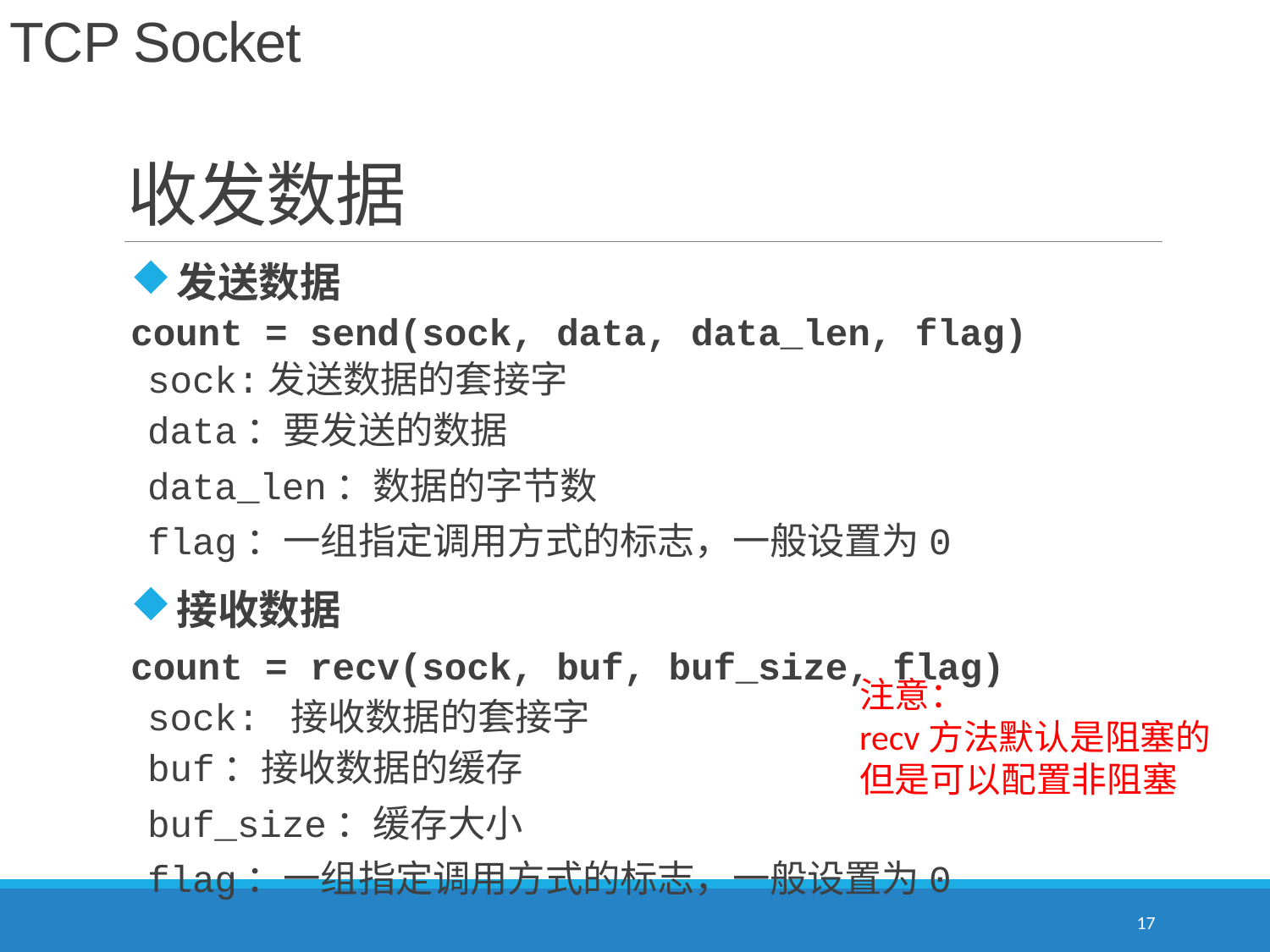

TCP Socket
# 收发数据
发送数据
count = send(sock, data, data_len, flag)
 sock:发送数据的套接字
 data：要发送的数据
 data_len：数据的字节数
 flag：一组指定调用方式的标志，一般设置为0
接收数据
count = recv(sock, buf, buf_size, flag)
 sock: 接收数据的套接字
 buf：接收数据的缓存
 buf_size：缓存大小
 flag：一组指定调用方式的标志，一般设置为0

注意：
recv方法默认是阻塞的
但是可以配置非阻塞
17